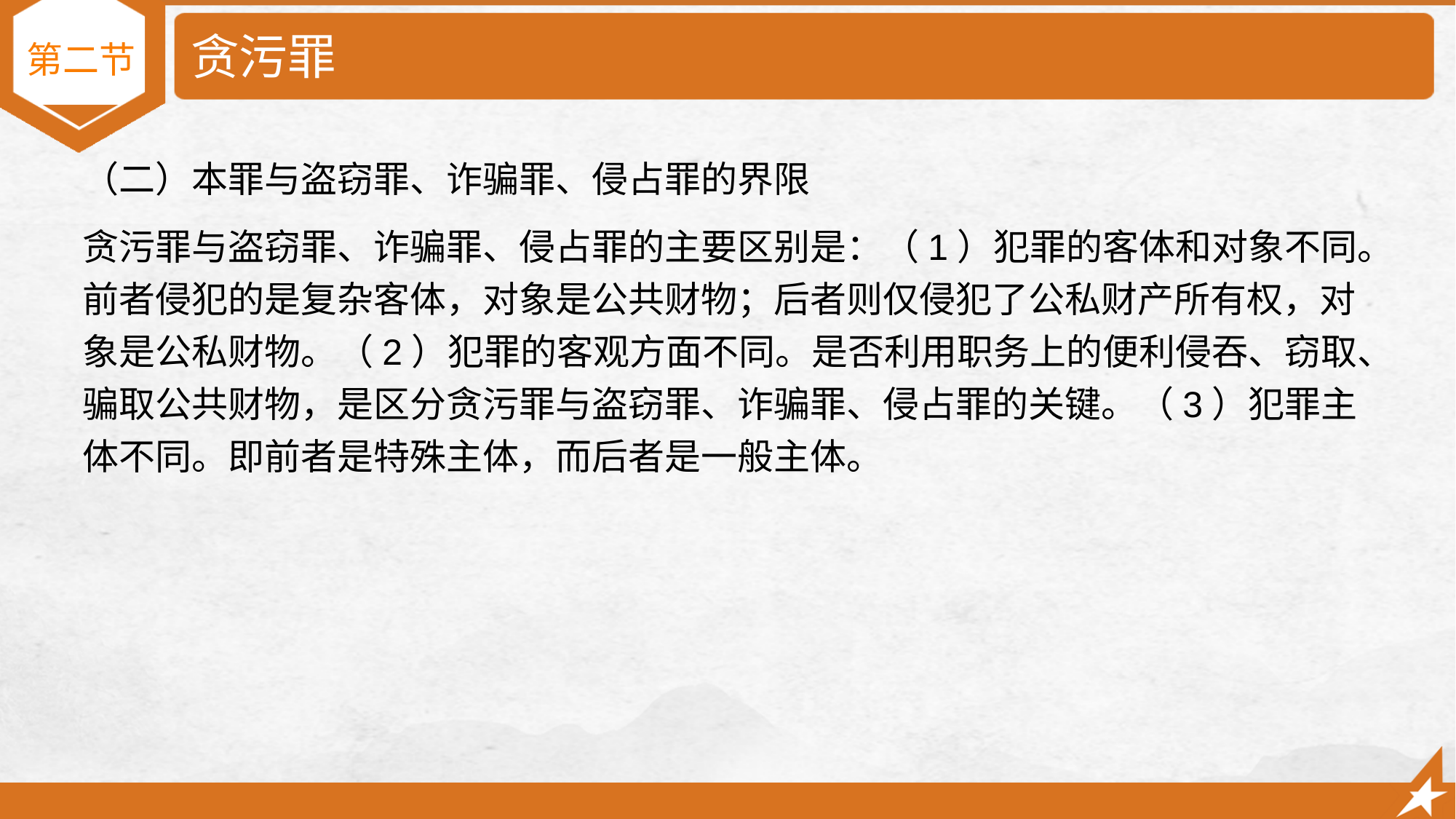

# 贪污罪
第二节
（二）本罪与盗窃罪、诈骗罪、侵占罪的界限
贪污罪与盗窃罪、诈骗罪、侵占罪的主要区别是：（1）犯罪的客体和对象不同。前者侵犯的是复杂客体，对象是公共财物；后者则仅侵犯了公私财产所有权，对象是公私财物。（2）犯罪的客观方面不同。是否利用职务上的便利侵吞、窃取、骗取公共财物，是区分贪污罪与盗窃罪、诈骗罪、侵占罪的关键。（3）犯罪主体不同。即前者是特殊主体，而后者是一般主体。